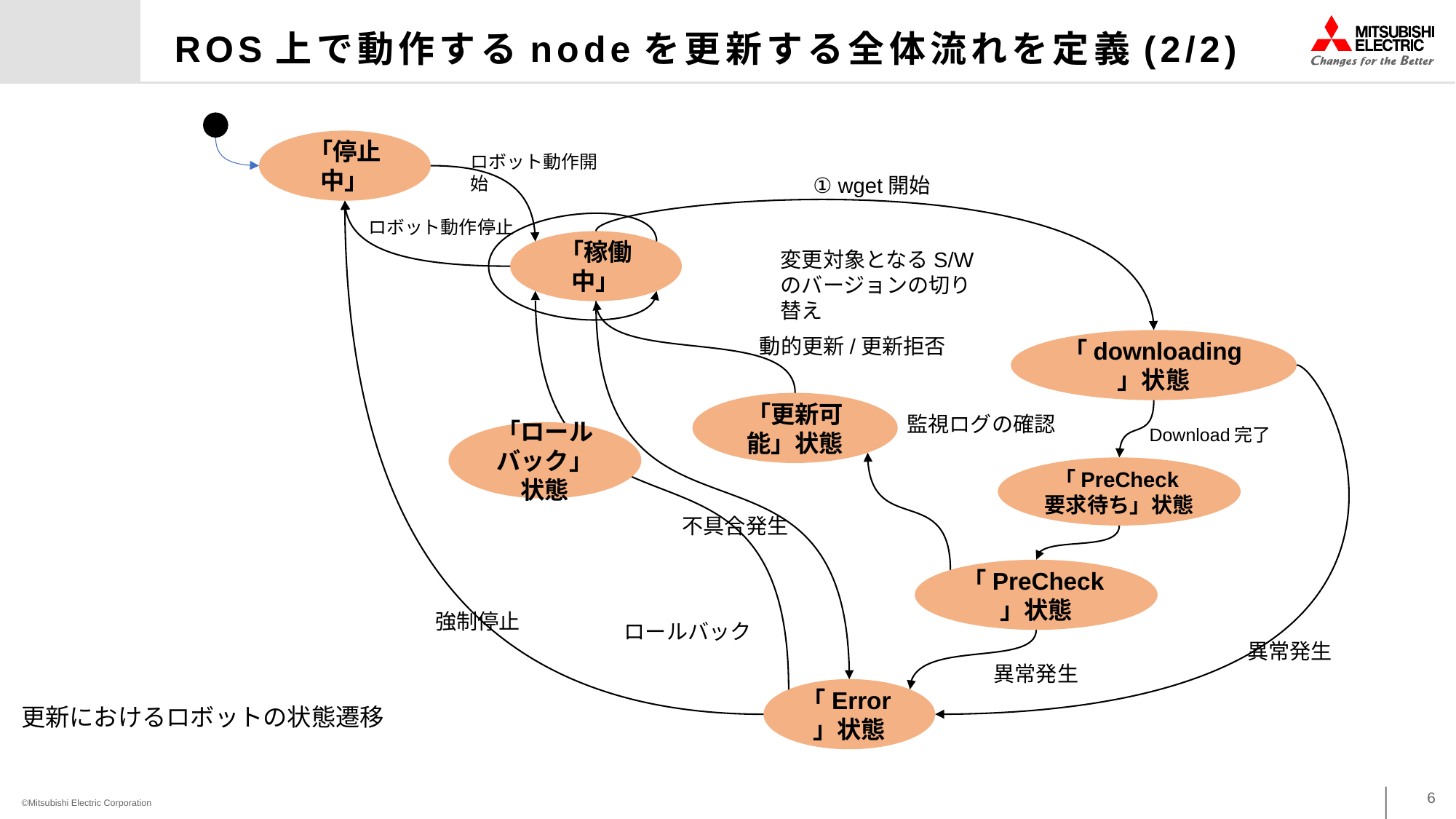

# ROS上で動作するnodeを更新する全体流れを定義(2/2)

「停止中」
ロボット動作開始
① wget開始
ロボット動作停止
「稼働中」
変更対象となるS/Wのバージョンの切り替え
動的更新/更新拒否
「downloading」状態
「更新可能」状態
 監視ログの確認
Download完了
「ロールバック」状態
「PreCheck要求待ち」状態
不具合発生
「PreCheck」状態
強制停止
ロールバック
異常発生
異常発生
「Error」状態
更新におけるロボットの状態遷移
6